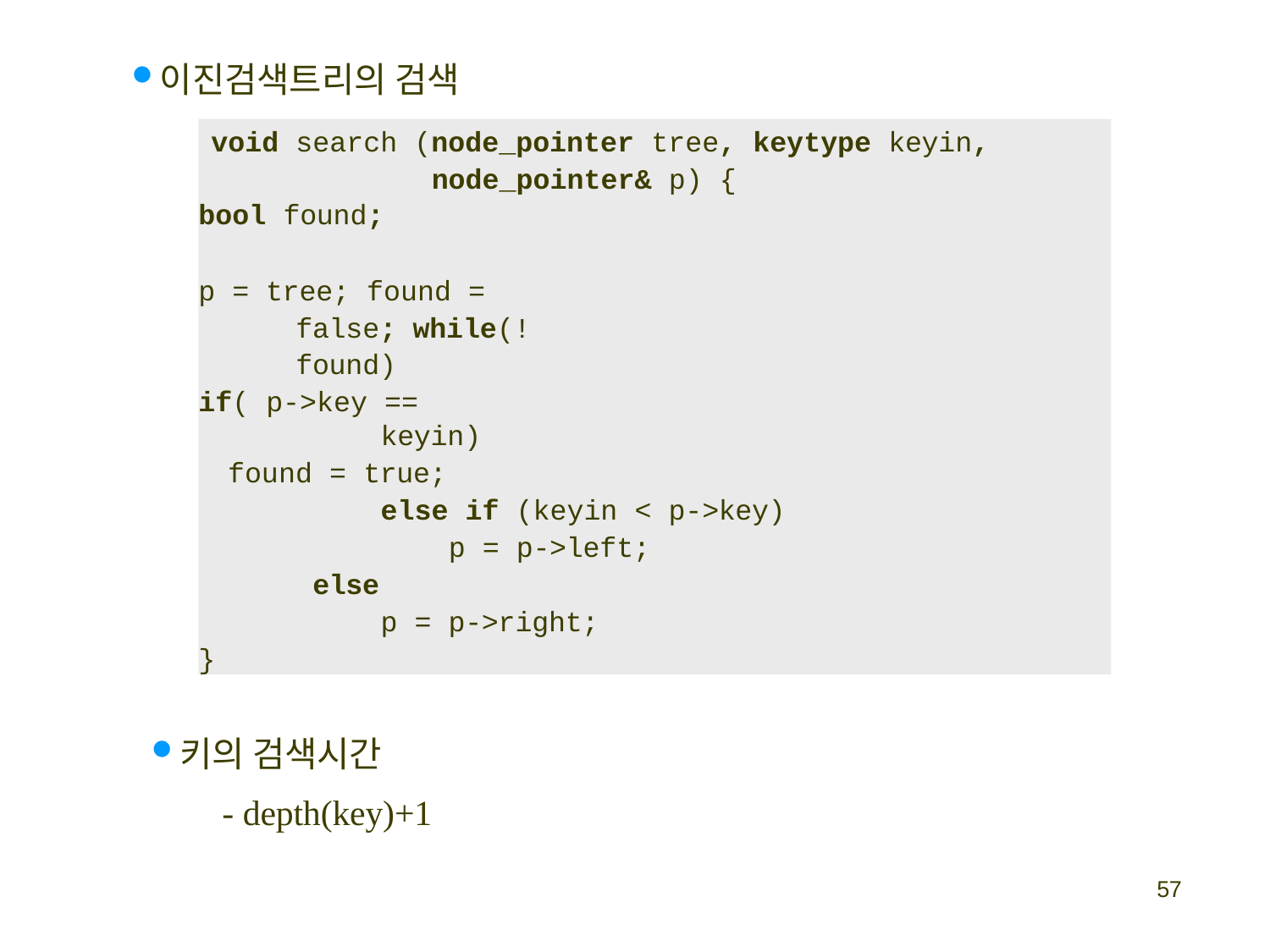

이진검색트리의 검색
void search (node_pointer tree, keytype keyin, node_pointer& p) {
bool found;

p = tree; found = false; while(!found)
if( p->key == keyin)
found = true;
else if (keyin < p->key) p = p->left;
else
p = p->right;
}
키의 검색시간
- depth(key)+1
57